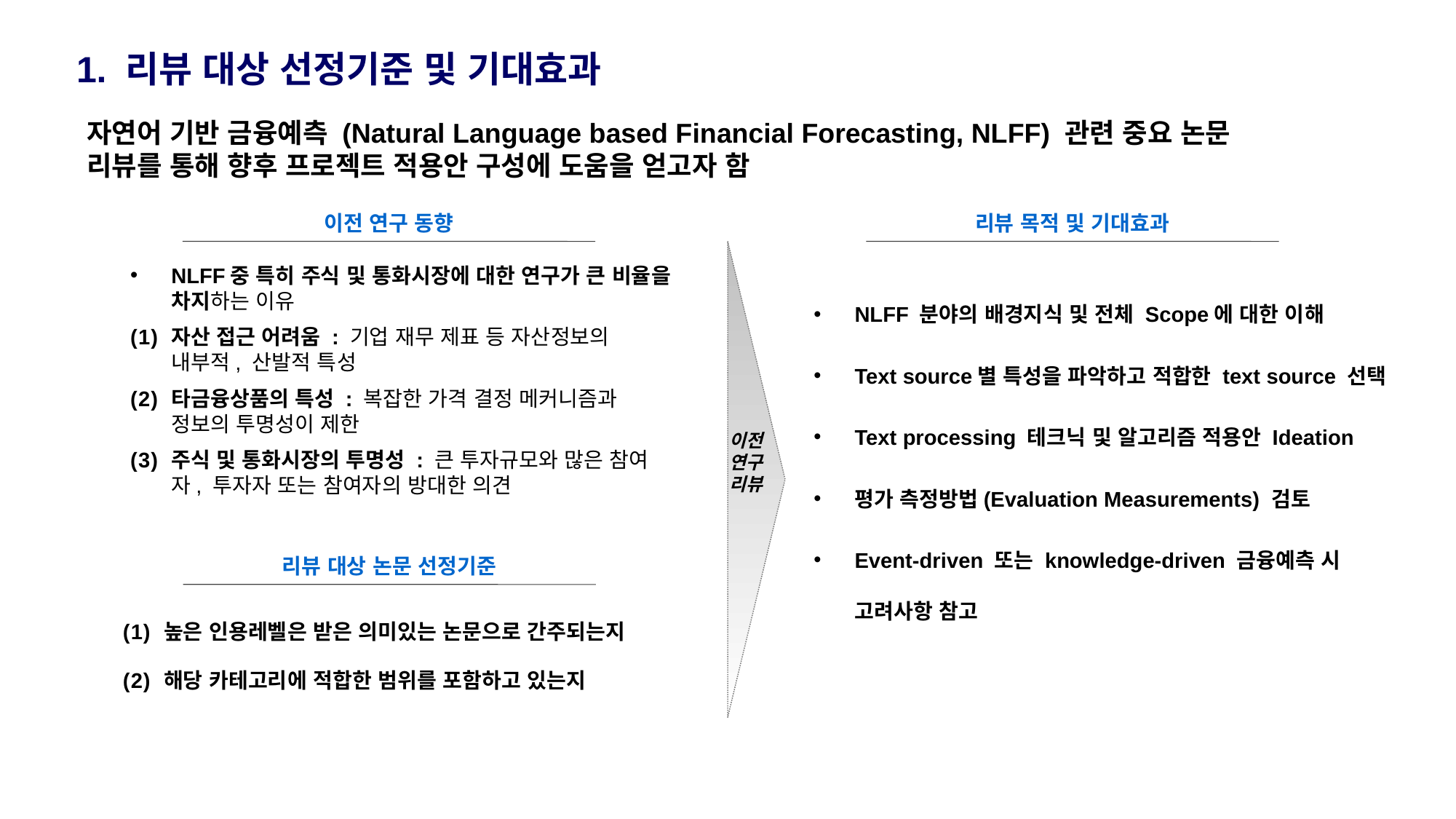

1. 리뷰 대상 선정기준 및 기대효과
자연어 기반 금융예측 (Natural Language based Financial Forecasting, NLFF) 관련 중요 논문 리뷰를 통해 향후 프로젝트 적용안 구성에 도움을 얻고자 함
리뷰 목적 및 기대효과
이전 연구 동향

NLFF중 특히 주식 및 통화시장에 대한 연구가 큰 비율을 차지하는 이유
자산 접근 어려움 : 기업 재무 제표 등 자산정보의 내부적, 산발적 특성
타금융상품의 특성 : 복잡한 가격 결정 메커니즘과 정보의 투명성이 제한
주식 및 통화시장의 투명성 : 큰 투자규모와 많은 참여자, 투자자 또는 참여자의 방대한 의견
NLFF 분야의 배경지식 및 전체 Scope에 대한 이해
Text source별 특성을 파악하고 적합한 text source 선택
Text processing 테크닉 및 알고리즘 적용안 Ideation
평가 측정방법(Evaluation Measurements) 검토
Event-driven 또는 knowledge-driven 금융예측 시 고려사항 참고
이전 연구리뷰

리뷰 대상 논문 선정기준

높은 인용레벨은 받은 의미있는 논문으로 간주되는지
해당 카테고리에 적합한 범위를 포함하고 있는지